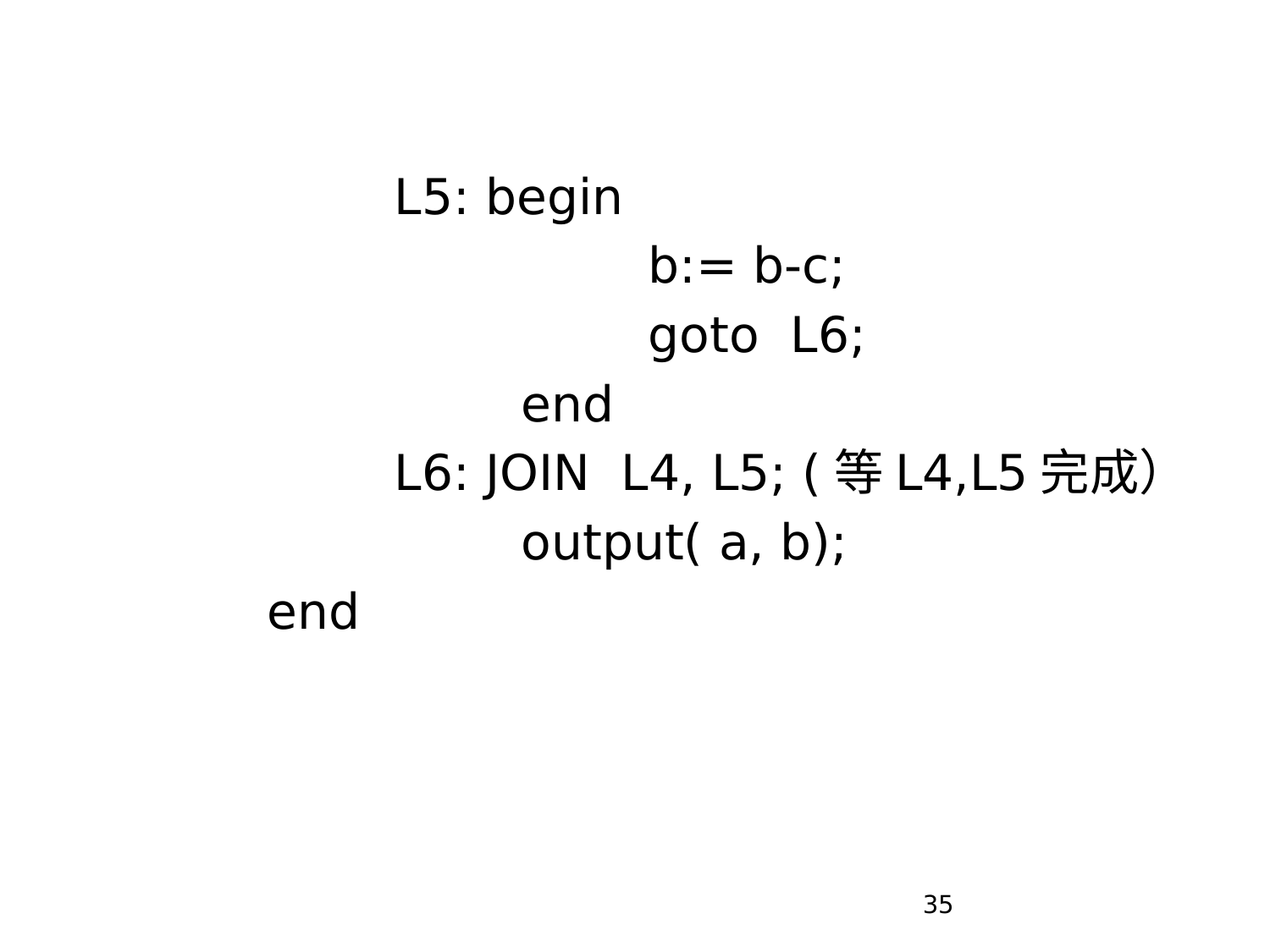

L5: begin
				b:= b-c;
				goto  L6;
			end
		L6: JOIN  L4, L5; (等L4,L5完成）
			output( a, b);
	end
35